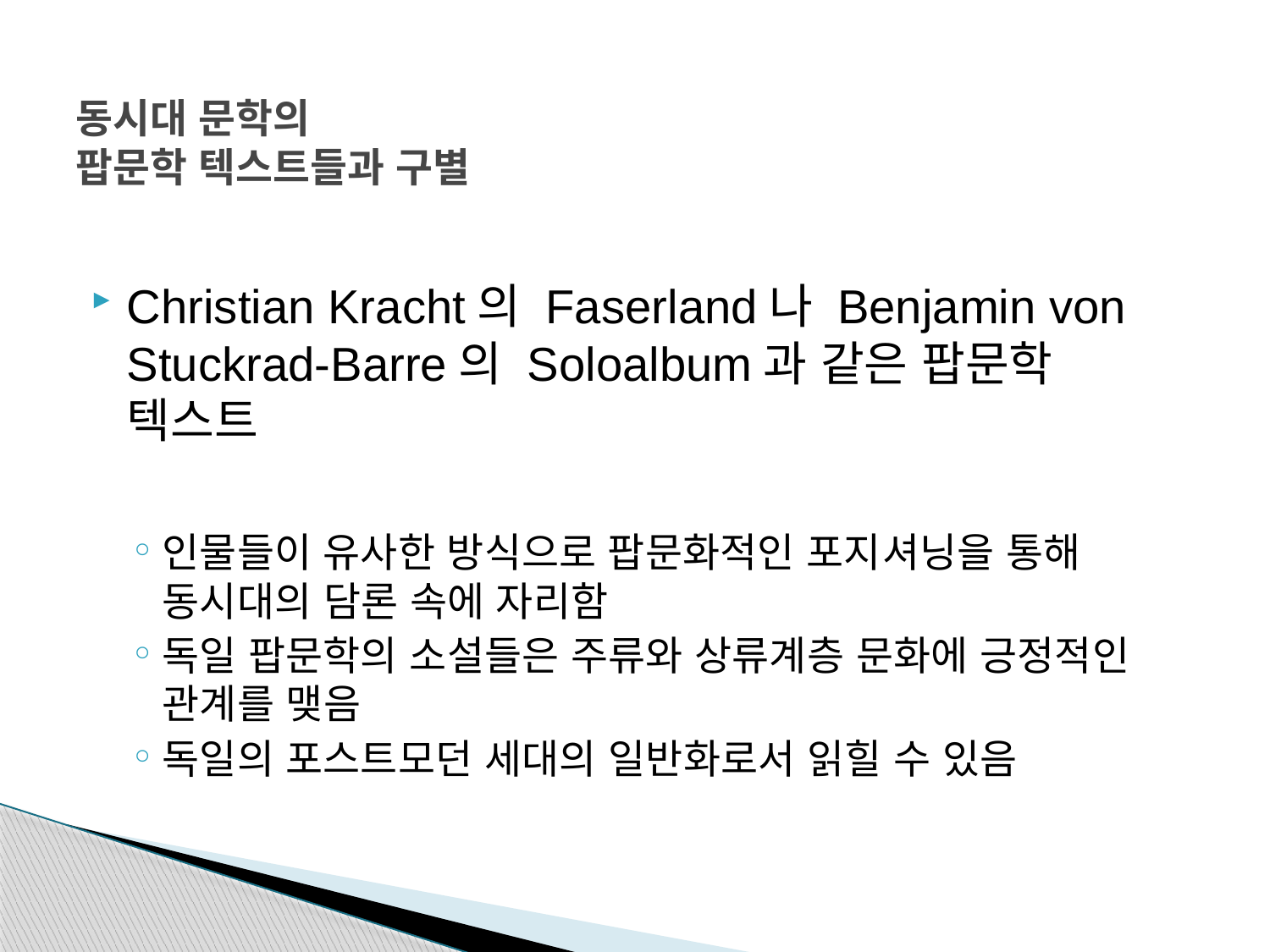

# 동시대 문학의 팝문학 텍스트들과 구별

Christian Kracht의 Faserland나 Benjamin von Stuckrad-Barre의 Soloalbum과 같은 팝문학 텍스트

인물들이 유사한 방식으로 팝문화적인 포지셔닝을 통해 동시대의 담론 속에 자리함
독일 팝문학의 소설들은 주류와 상류계층 문화에 긍정적인 관계를 맺음
독일의 포스트모던 세대의 일반화로서 읽힐 수 있음